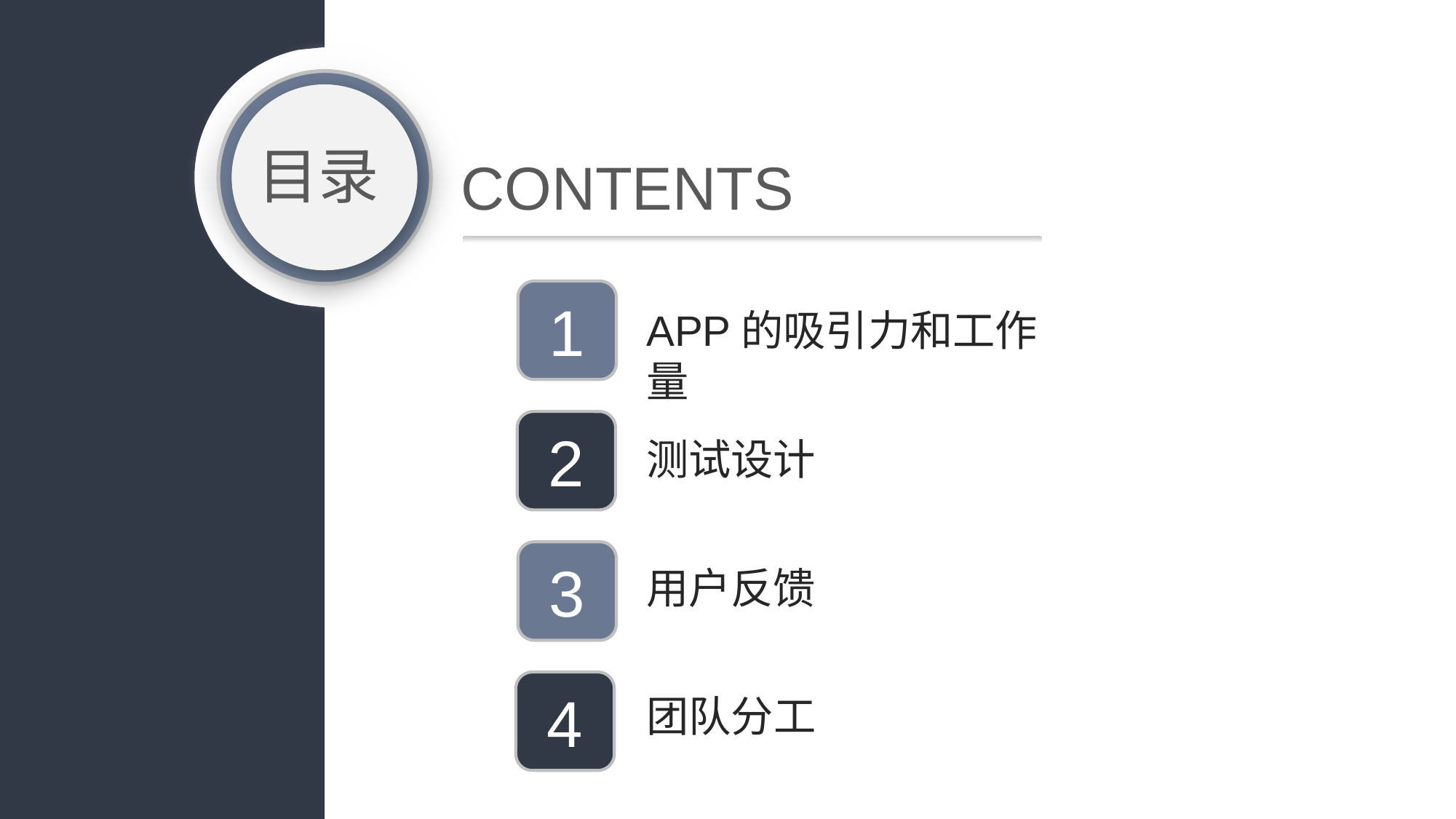

目录
CONTENTS

1
APP的吸引力和工作量
2
测试设计
3
用户反馈
4
团队分工